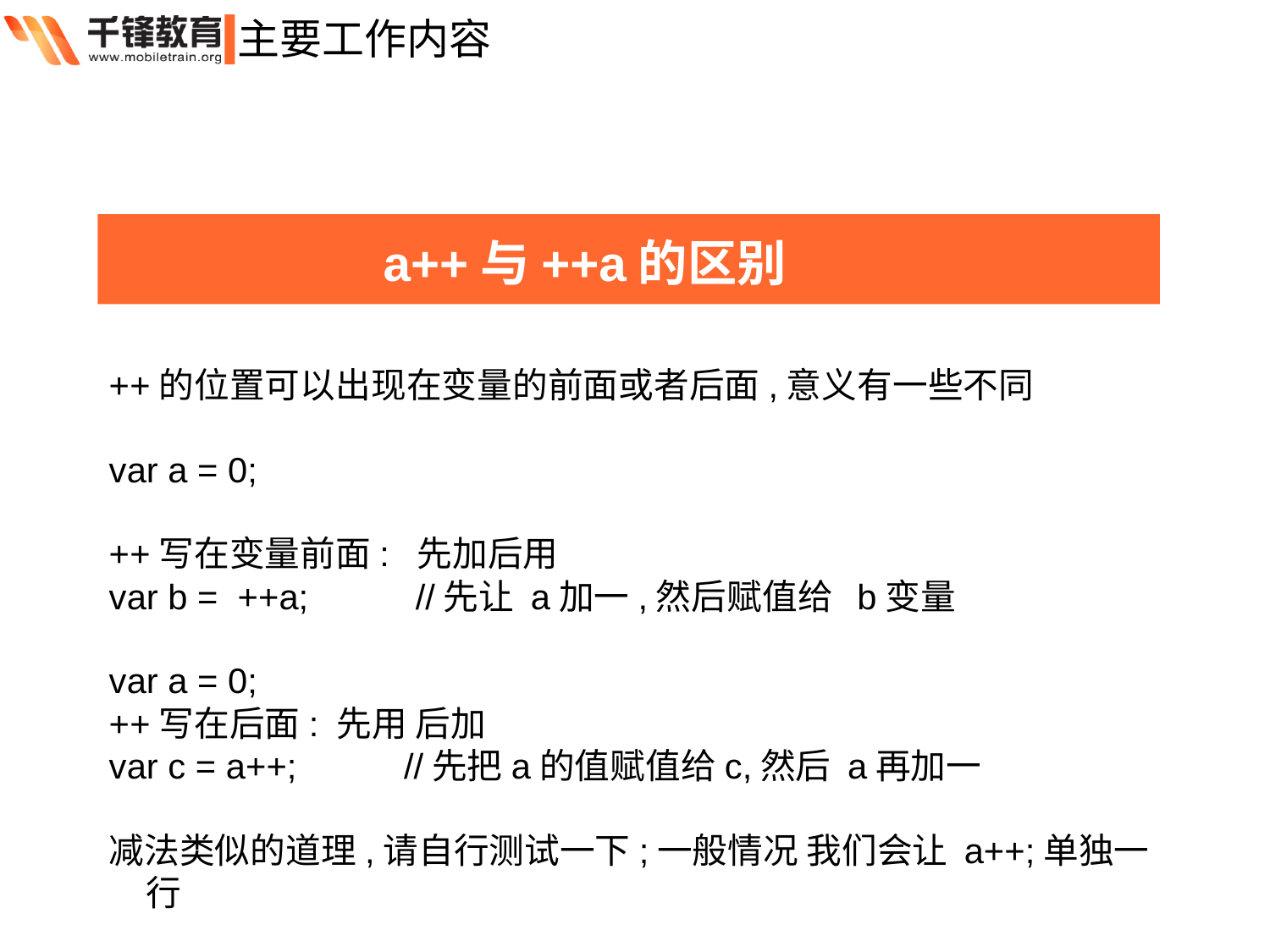

主要工作内容

a++与++a的区别
++的位置可以出现在变量的前面或者后面,意义有一些不同

var a = 0;

++写在变量前面:  先加后用
var b =  ++a;           //先让 a加一,然后赋值给  b变量

var a = 0;
++写在后面: 先用 后加
var c = a++;           //先把a的值赋值给c,然后 a再加一

减法类似的道理,请自行测试一下;一般情况 我们会让 a++;单独一行